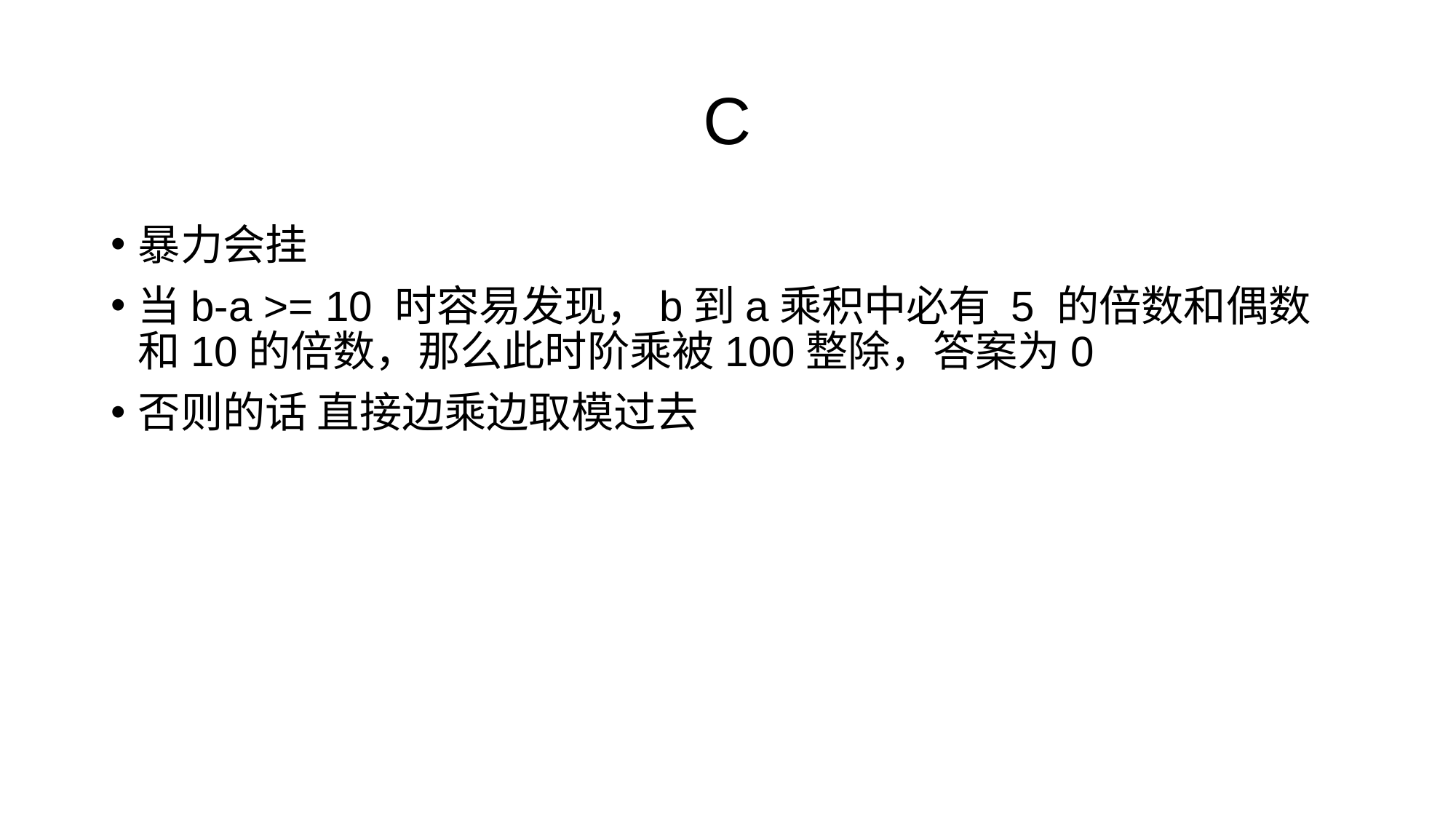

# C
暴力会挂
当b-a >= 10 时容易发现，b到a乘积中必有 5 的倍数和偶数和10的倍数，那么此时阶乘被100整除，答案为0
否则的话 直接边乘边取模过去